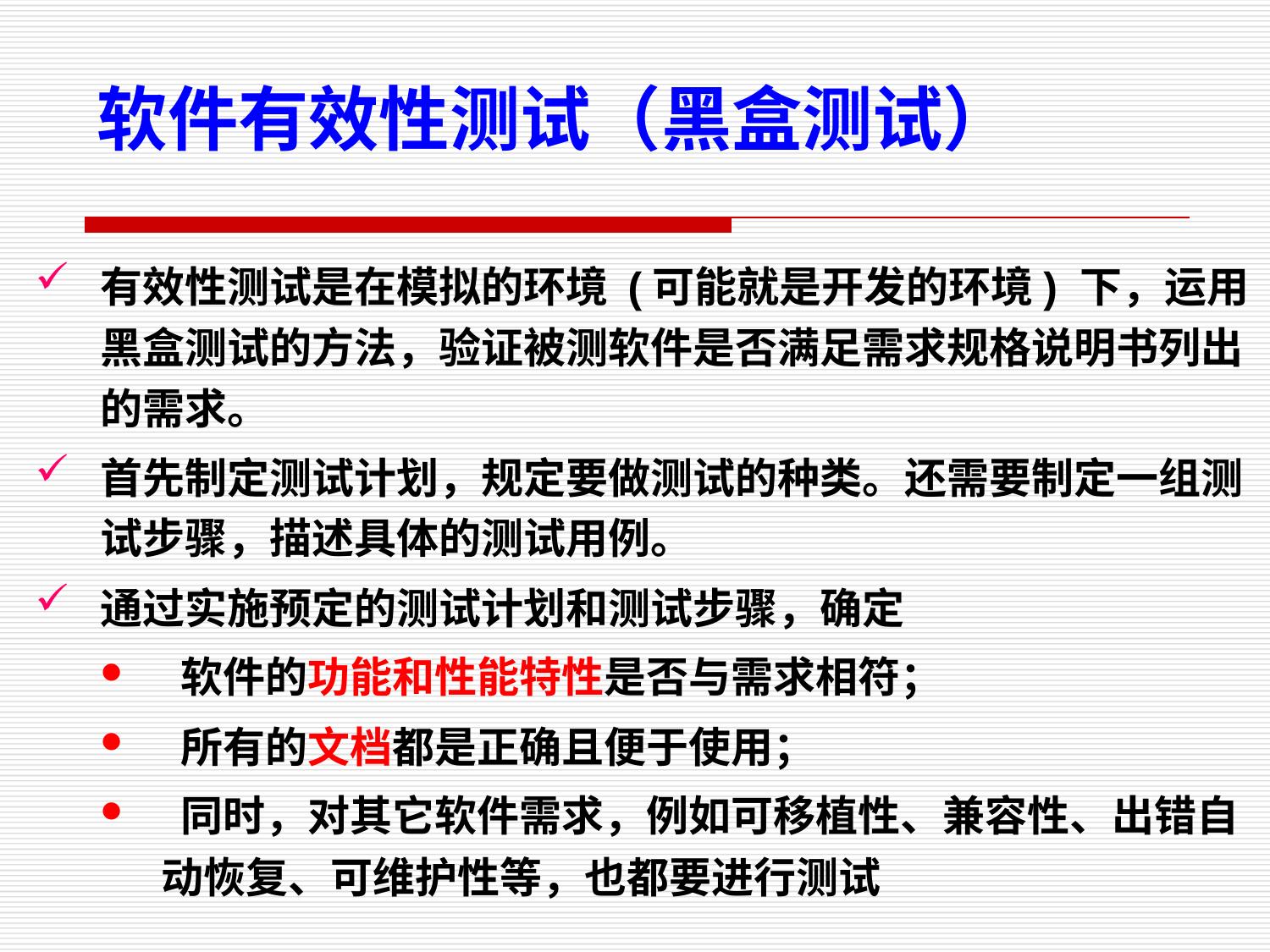

软件有效性测试（黑盒测试）
有效性测试是在模拟的环境 (可能就是开发的环境) 下，运用黑盒测试的方法，验证被测软件是否满足需求规格说明书列出的需求。
首先制定测试计划，规定要做测试的种类。还需要制定一组测试步骤，描述具体的测试用例。
通过实施预定的测试计划和测试步骤，确定
 软件的功能和性能特性是否与需求相符；
 所有的文档都是正确且便于使用；
 同时，对其它软件需求，例如可移植性、兼容性、出错自动恢复、可维护性等，也都要进行测试